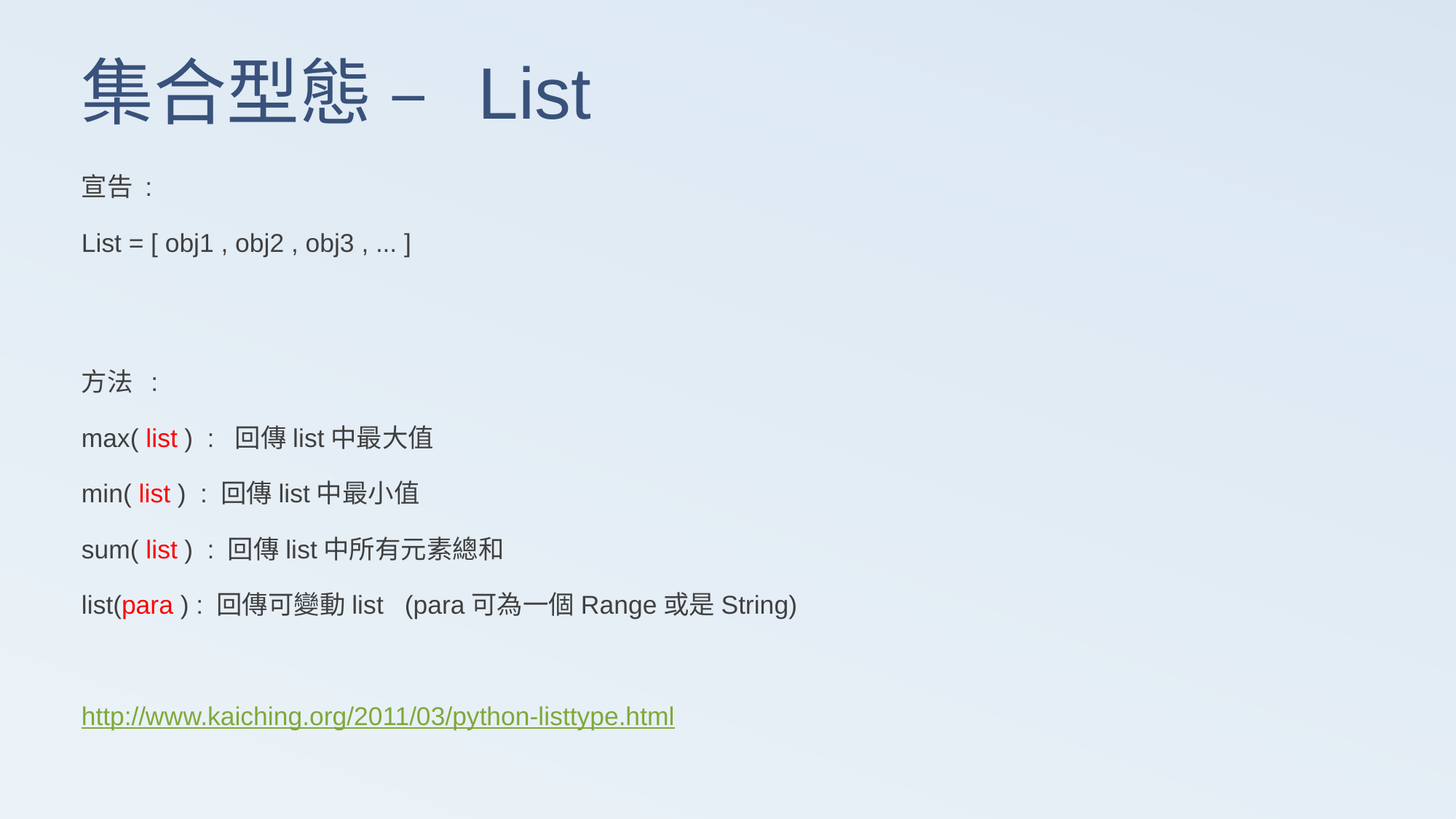

# 集合型態 –  List
宣告 :

List = [ obj1 , obj2 , obj3 , ... ]

方法  :

max( list )  :  回傳list中最大值

min( list )  : 回傳list中最小值

sum( list )  : 回傳list中所有元素總和

list(para ) : 回傳可變動list   (para可為一個Range或是String)

http://www.kaiching.org/2011/03/python-listtype.html